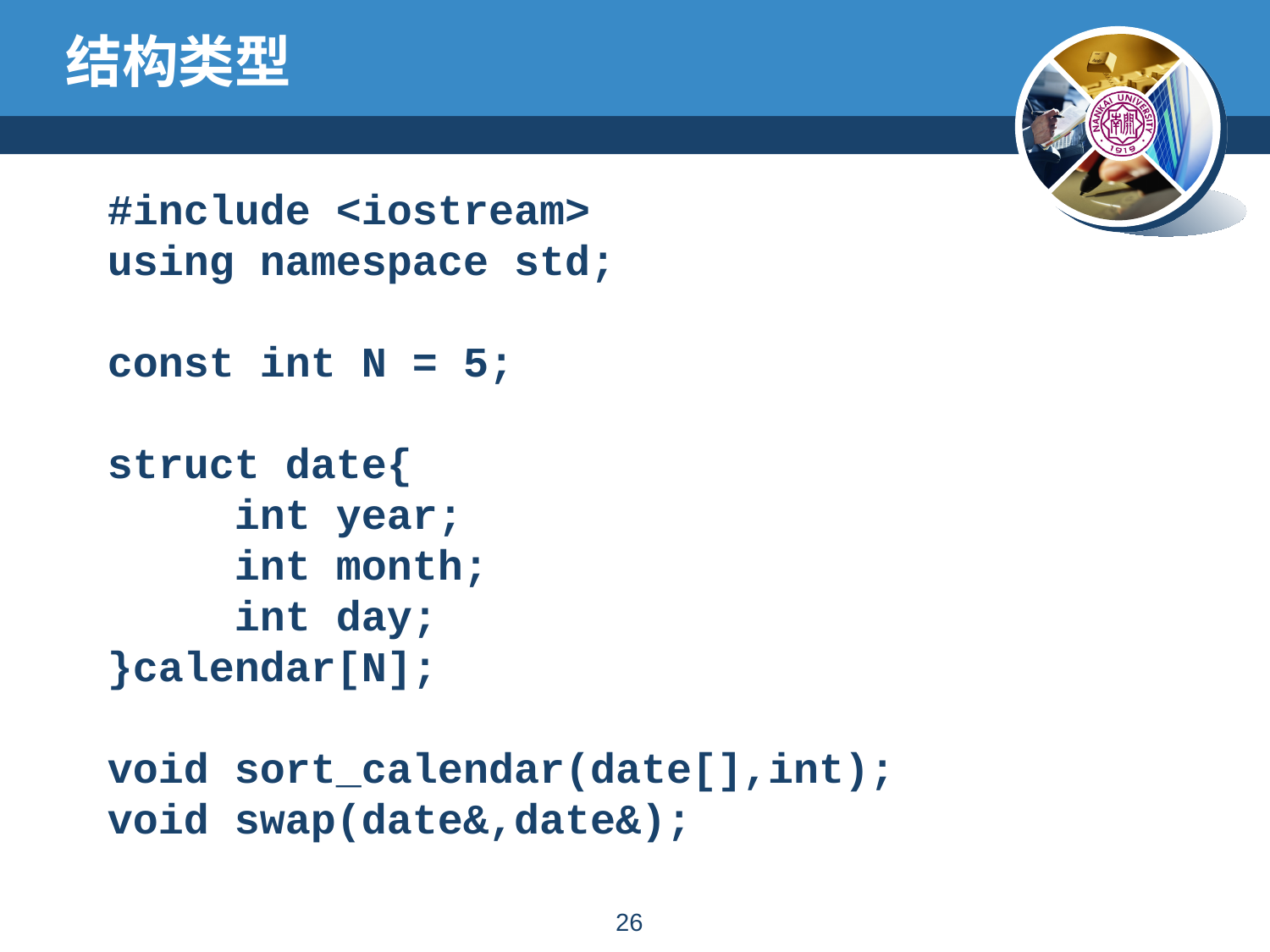

# 结构类型
#include <iostream>
using namespace std;

const int N = 5;

struct date{
	int year;
	int month;
	int day;
}calendar[N];

void sort_calendar(date[],int);
void swap(date&,date&);
26